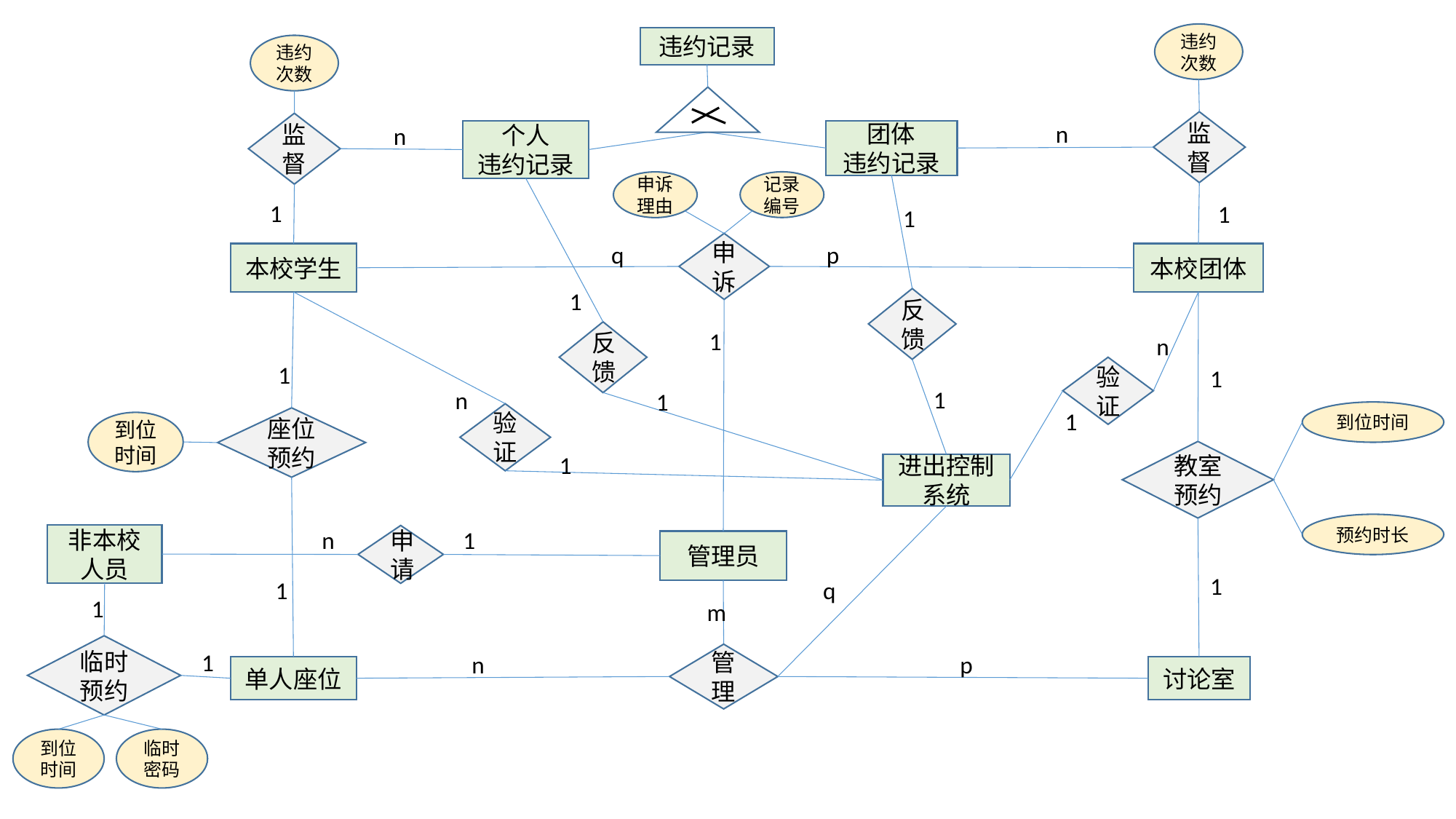

违约次数
违约记录
违约次数

监督
n
监督
n
个人
违约记录
团体
违约记录
记录编号
申诉理由
1
1
1
申诉
p
q
本校学生
本校团体
1
反馈
1
反馈
n
1
验证
1
1
n
1
1
到位时间
验证
座位预约
到位时间
教室预约
1
进出控制系统
预约时长
n
1
非本校人员
申请
管理员
1
1
q
1
m
临时预约
1
管理
p
n
单人座位
讨论室
到位时间
临时密码